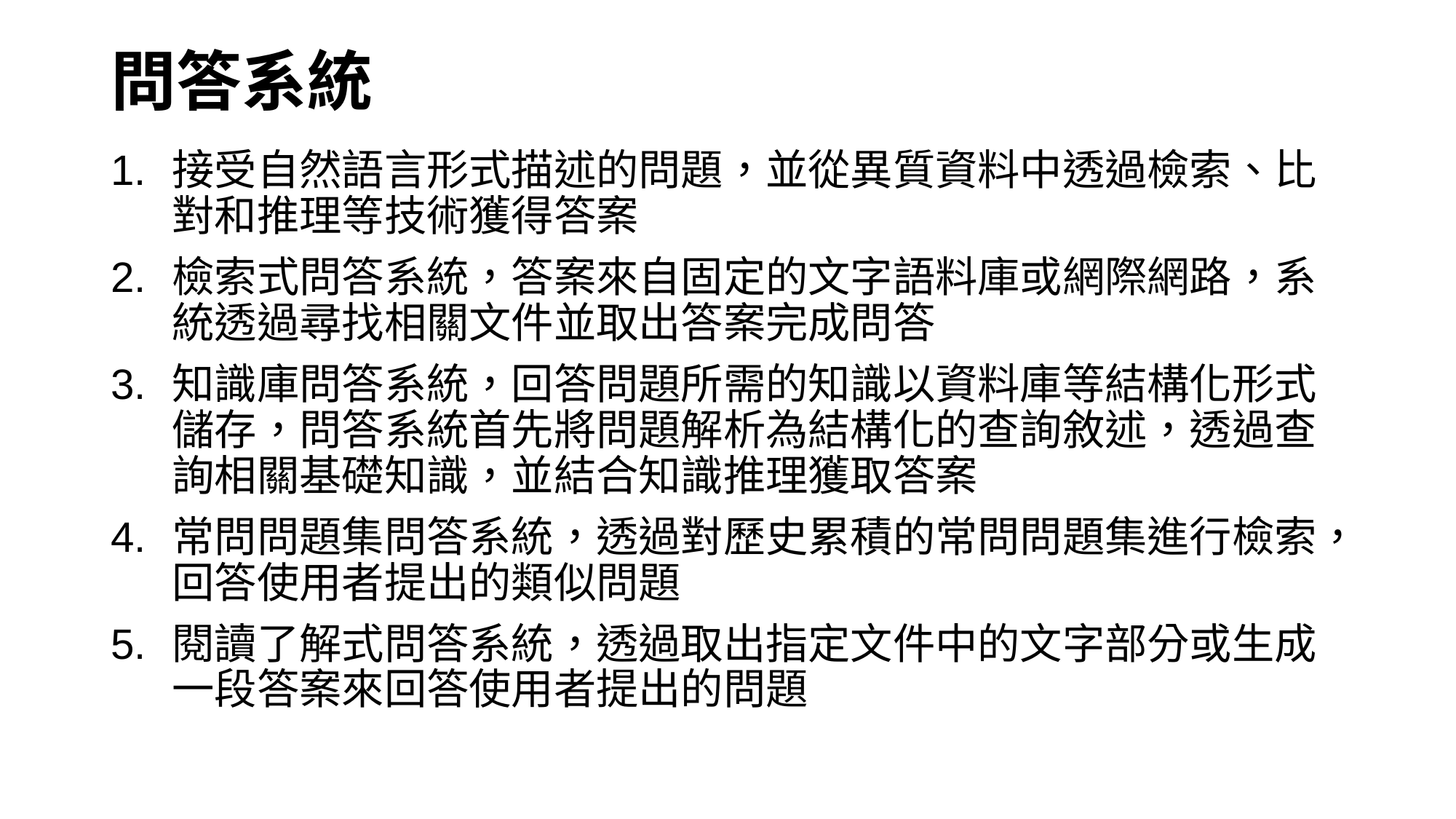

# 問答系統
接受自然語言形式描述的問題，並從異質資料中透過檢索、比對和推理等技術獲得答案
檢索式問答系統，答案來自固定的文字語料庫或網際網路，系統透過尋找相關文件並取出答案完成問答
知識庫問答系統，回答問題所需的知識以資料庫等結構化形式儲存，問答系統首先將問題解析為結構化的查詢敘述，透過查詢相關基礎知識，並結合知識推理獲取答案
常問問題集問答系統，透過對歷史累積的常問問題集進行檢索，回答使用者提出的類似問題
閱讀了解式問答系統，透過取出指定文件中的文字部分或生成一段答案來回答使用者提出的問題